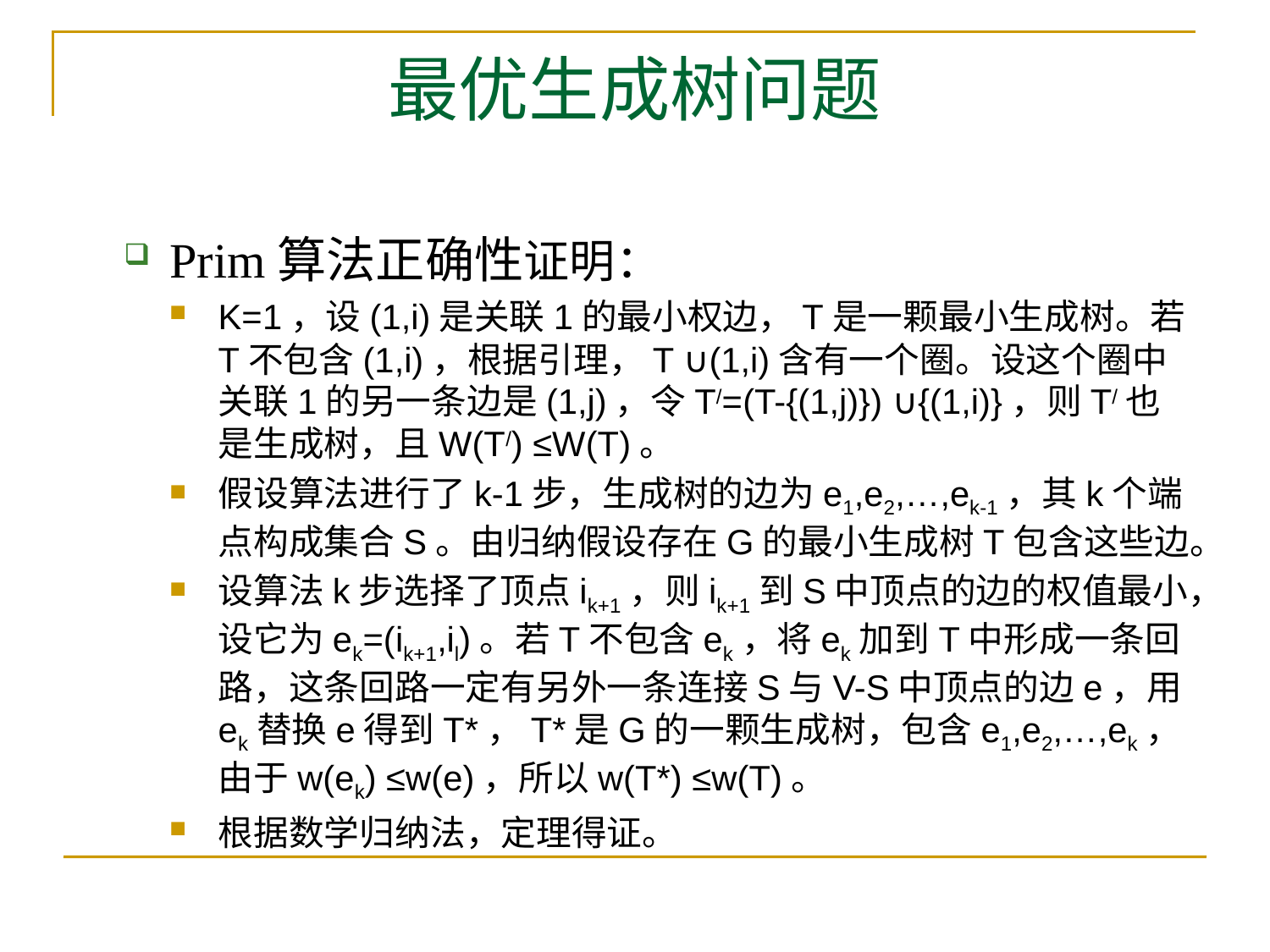

# 最优生成树问题
Prim算法正确性证明：
K=1，设(1,i)是关联1的最小权边，T是一颗最小生成树。若T不包含(1,i)，根据引理，T ∪(1,i)含有一个圈。设这个圈中关联1的另一条边是(1,j)，令T/=(T-{(1,j)}) ∪{(1,i)}，则T/也是生成树，且W(T/) ≤W(T)。
假设算法进行了k-1步，生成树的边为e1,e2,…,ek-1，其k个端点构成集合S。由归纳假设存在G的最小生成树T包含这些边。
设算法k步选择了顶点ik+1，则ik+1到S中顶点的边的权值最小，设它为ek=(ik+1,il)。若T不包含ek，将ek加到T中形成一条回路，这条回路一定有另外一条连接S与V-S中顶点的边e，用ek替换e得到T*，T*是G的一颗生成树，包含e1,e2,…,ek，由于w(ek) ≤w(e)，所以w(T*) ≤w(T)。
根据数学归纳法，定理得证。